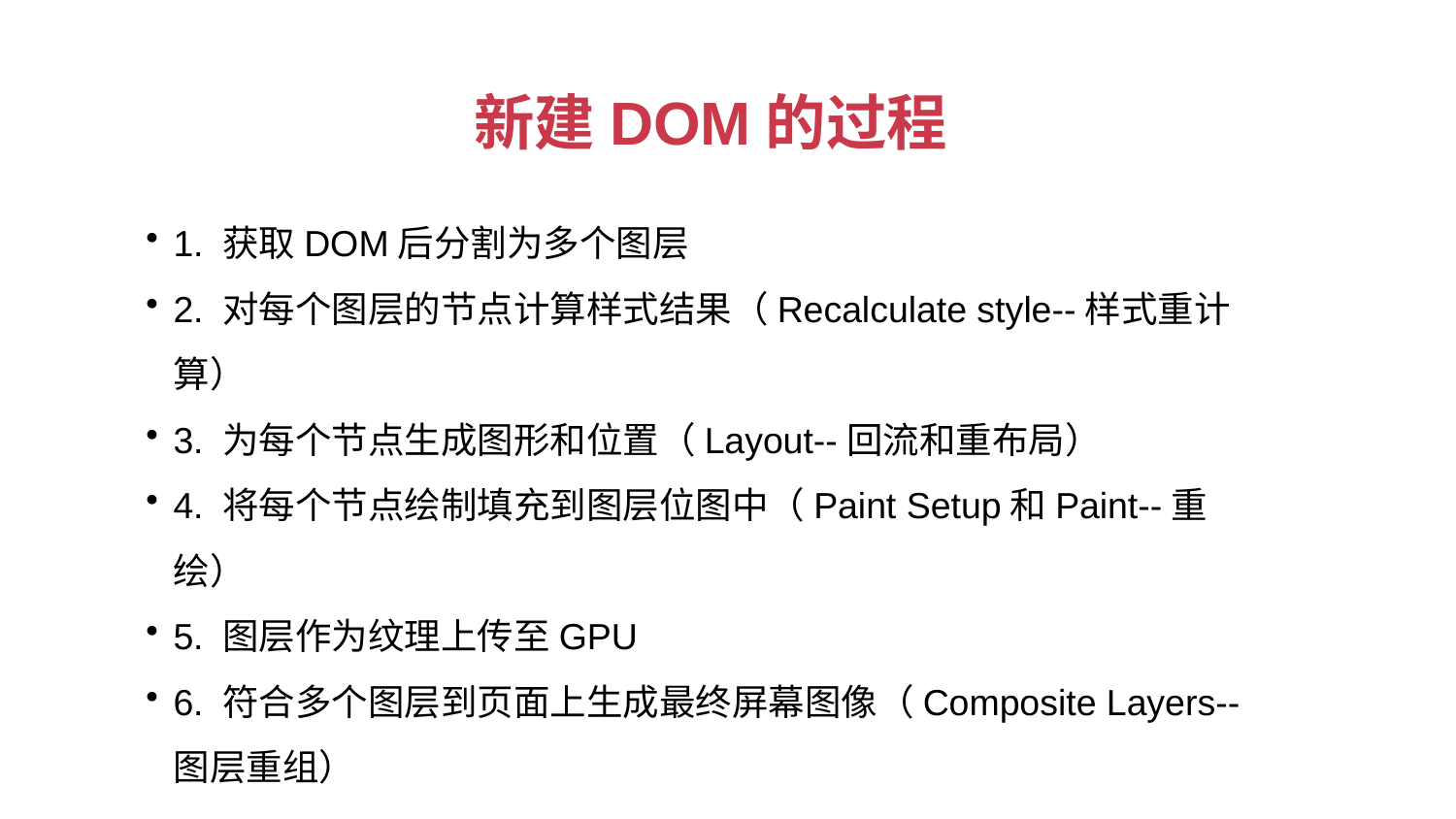

新建DOM的过程
1. 获取DOM后分割为多个图层
2. 对每个图层的节点计算样式结果（Recalculate style--样式重计算）
3. 为每个节点生成图形和位置（Layout--回流和重布局）
4. 将每个节点绘制填充到图层位图中（Paint Setup和Paint--重绘）
5. 图层作为纹理上传至GPU
6. 符合多个图层到页面上生成最终屏幕图像（Composite Layers--图层重组）